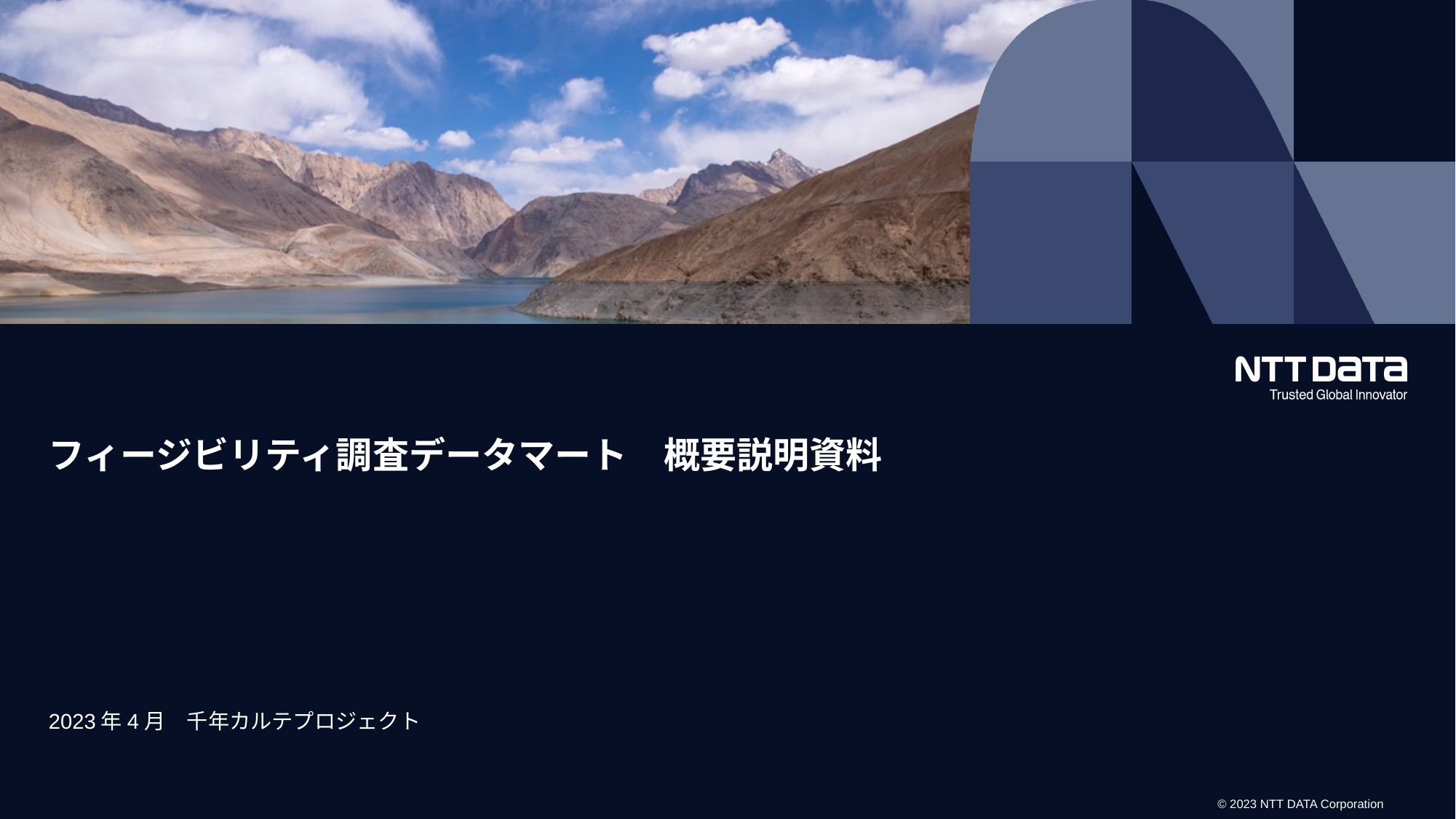

フィージビリティ調査データマート　概要説明資料
2023年4月　千年カルテプロジェクト